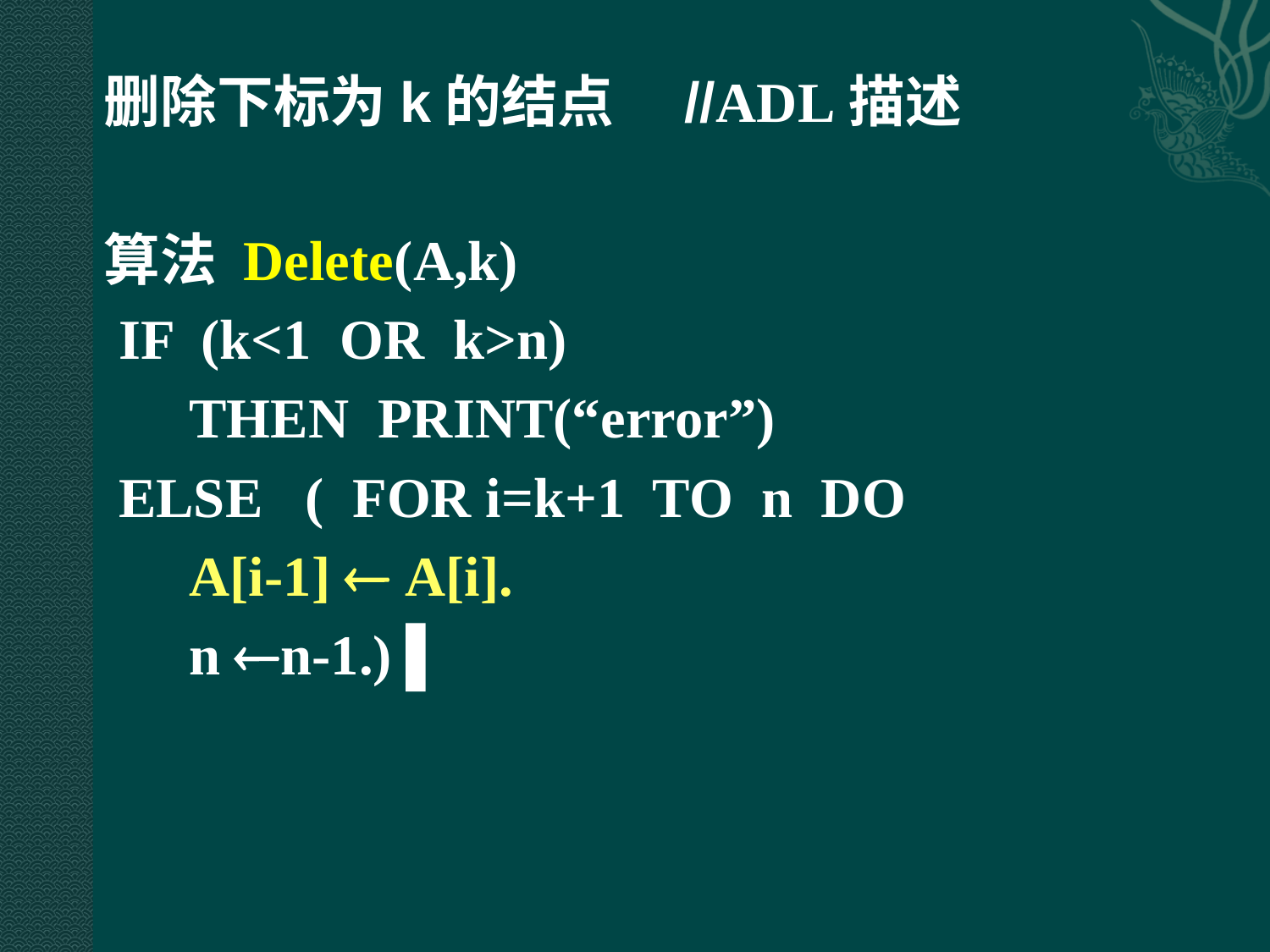

删除下标为k的结点　//ADL描述

　算法 Delete(A,k)
     IF  (k<1  OR  k>n)
          THEN  PRINT(“error”)
     ELSE   (  FOR i=k+1  TO  n  DO
          A[i-1] ← A[i].
          n ←n-1.) ▌